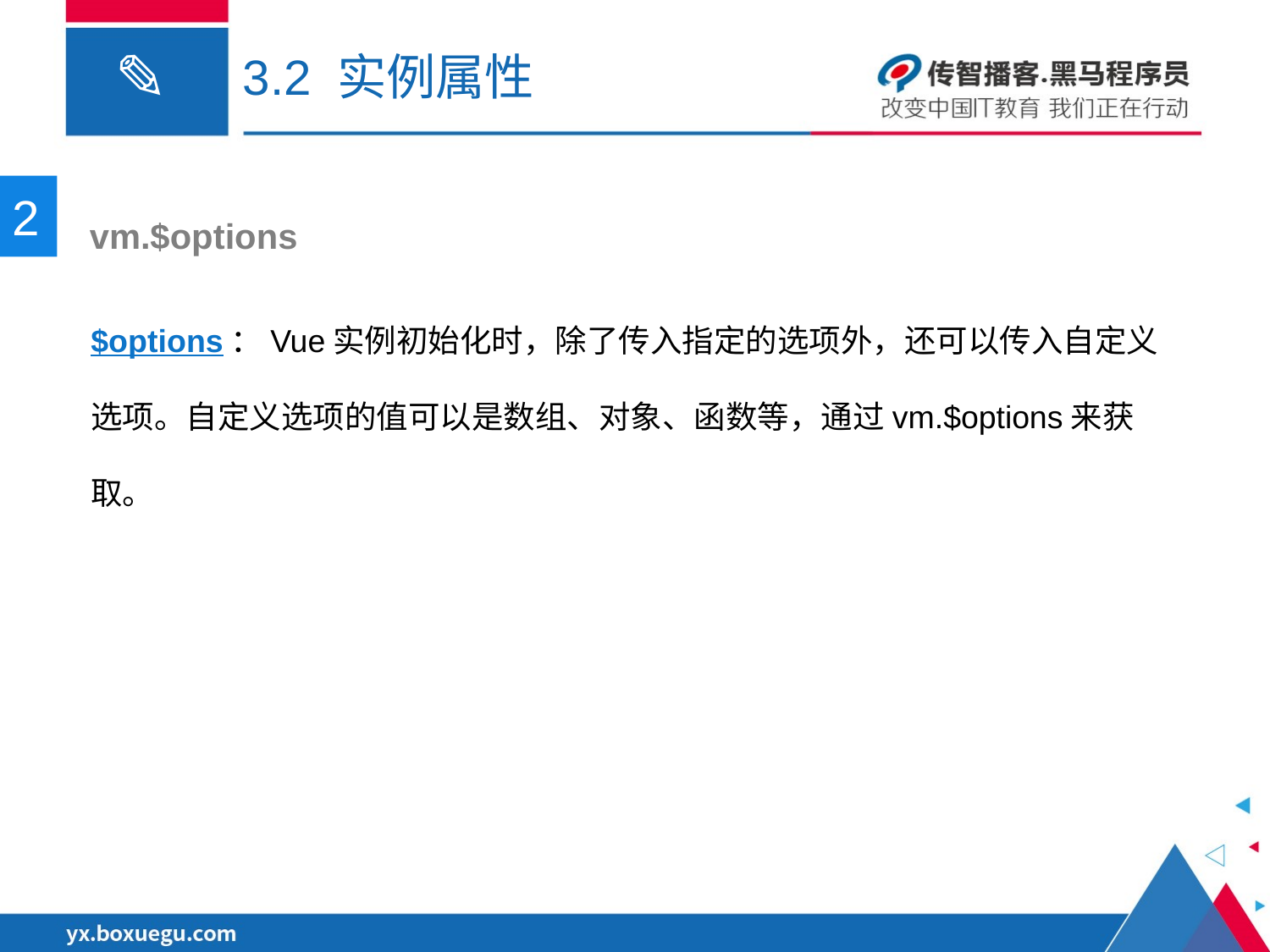

# 3.2 实例属性

2
  vm.$options
$options：Vue实例初始化时，除了传入指定的选项外，还可以传入自定义选项。自定义选项的值可以是数组、对象、函数等，通过vm.$options来获取。